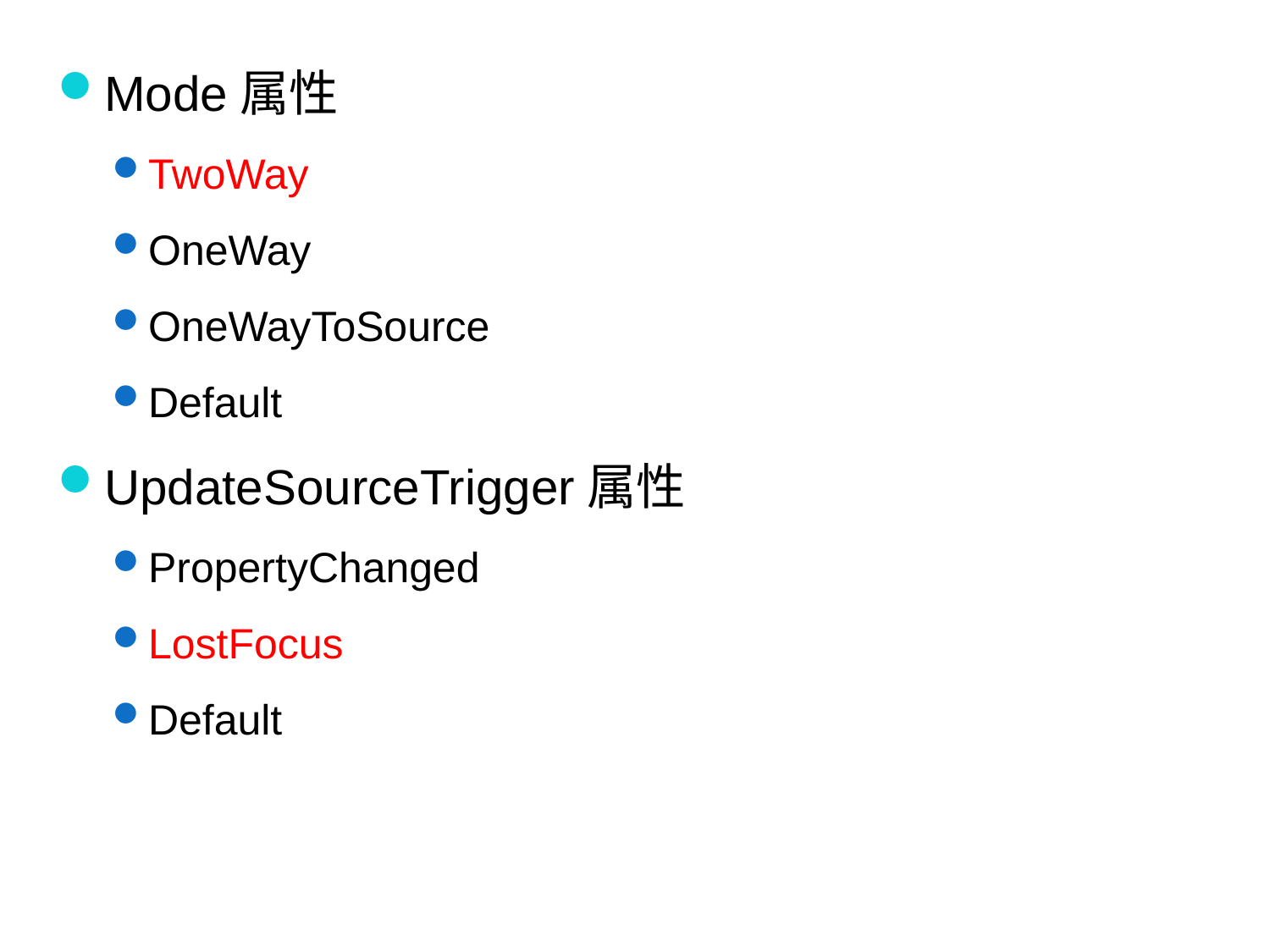

Mode属性
TwoWay
OneWay
OneWayToSource
Default
UpdateSourceTrigger属性
PropertyChanged
LostFocus
Default